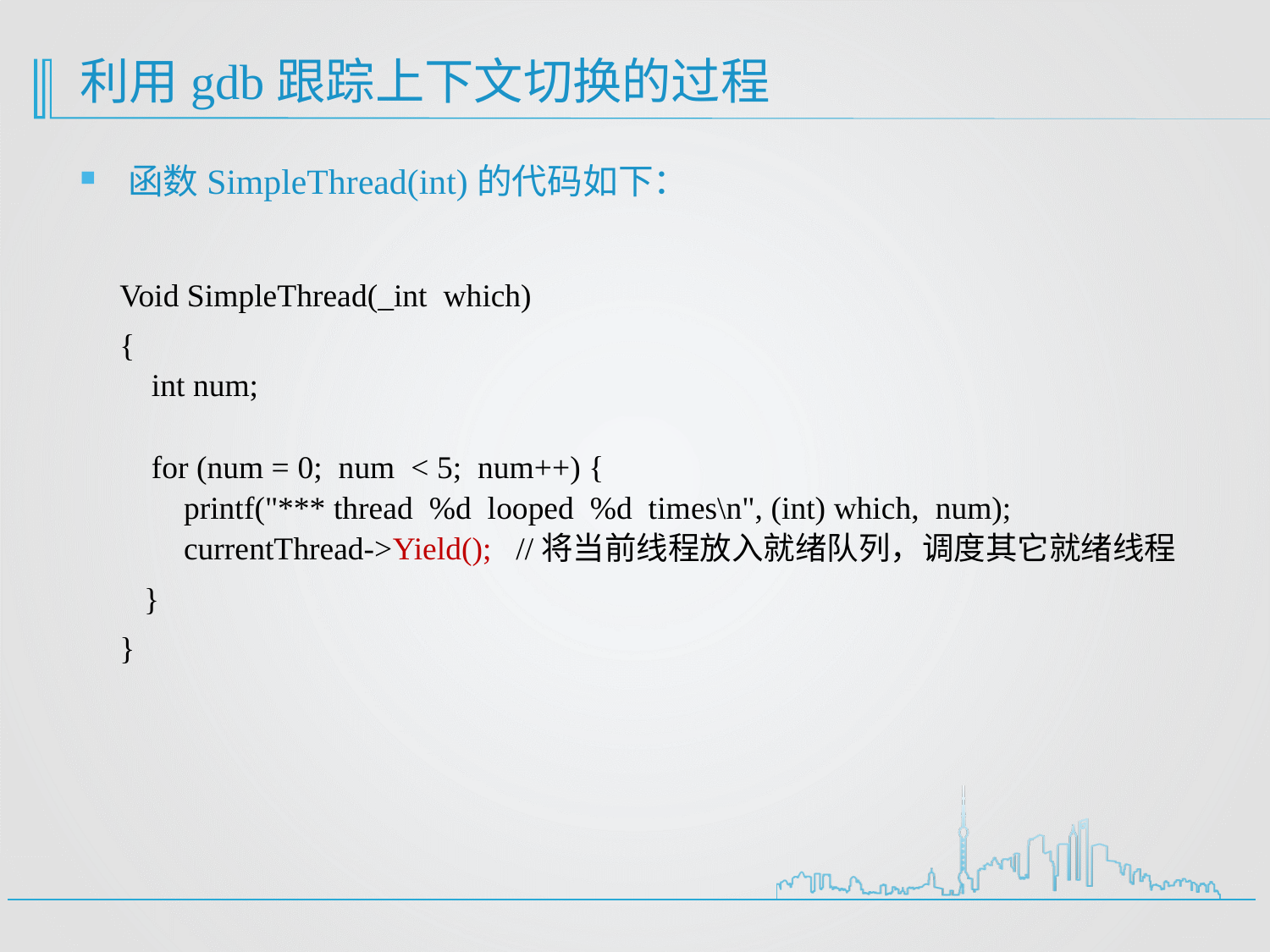

# 利用gdb跟踪上下文切换的过程
函数SimpleThread(int)的代码如下：

Void SimpleThread(_int  which)
{
int num;

for (num = 0;  num  < 5;  num++) {
    printf("*** thread  %d  looped  %d  times\n", (int) which,  num);
    currentThread->Yield();   //将当前线程放入就绪队列，调度其它就绪线程
   }
}